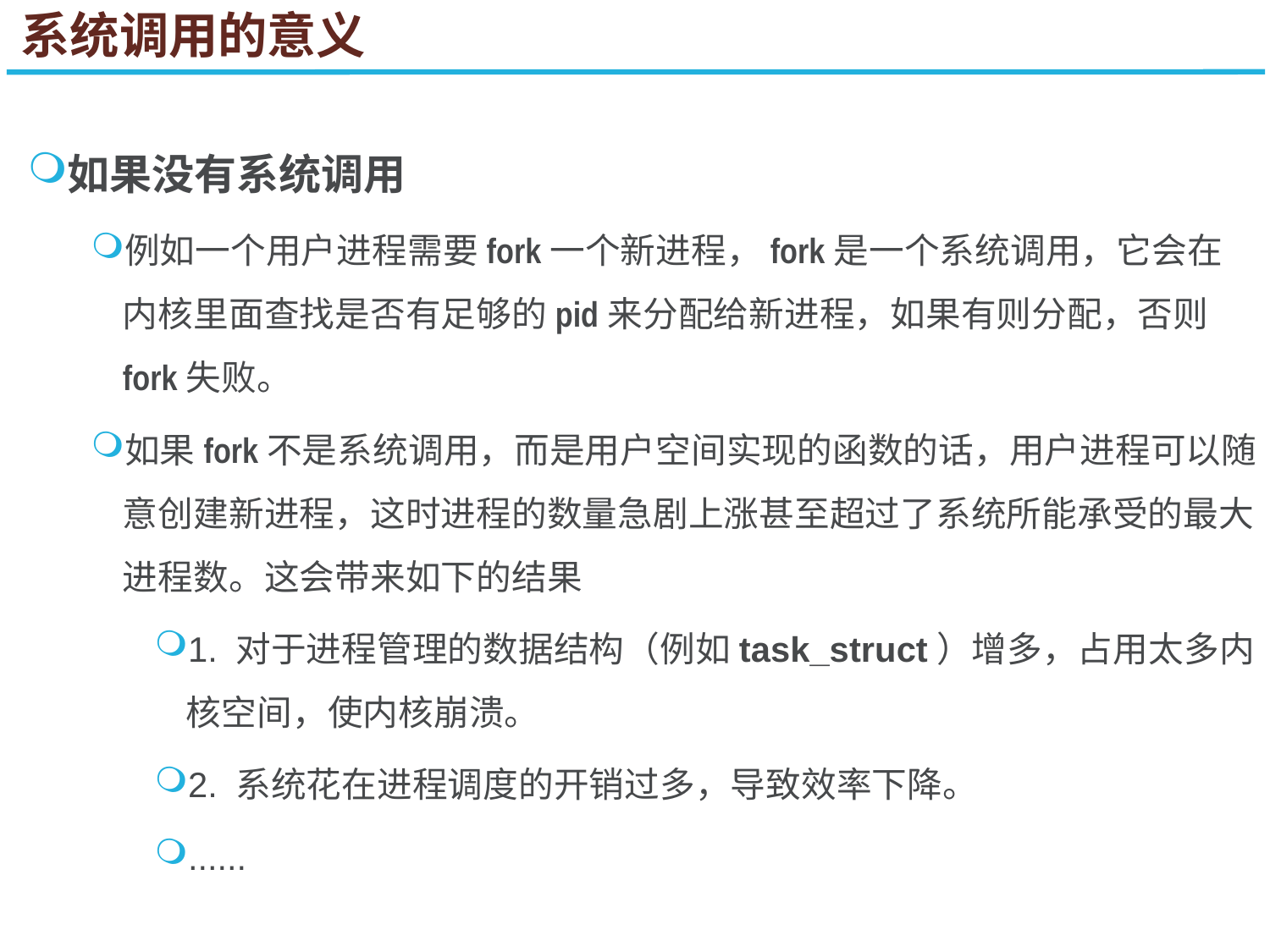

系统调用的意义
如果没有系统调用
例如一个用户进程需要fork一个新进程，fork是一个系统调用，它会在内核里面查找是否有足够的pid来分配给新进程，如果有则分配，否则fork失败。
如果fork不是系统调用，而是用户空间实现的函数的话，用户进程可以随意创建新进程，这时进程的数量急剧上涨甚至超过了系统所能承受的最大进程数。这会带来如下的结果
1. 对于进程管理的数据结构（例如task_struct）增多，占用太多内核空间，使内核崩溃。
2. 系统花在进程调度的开销过多，导致效率下降。
......